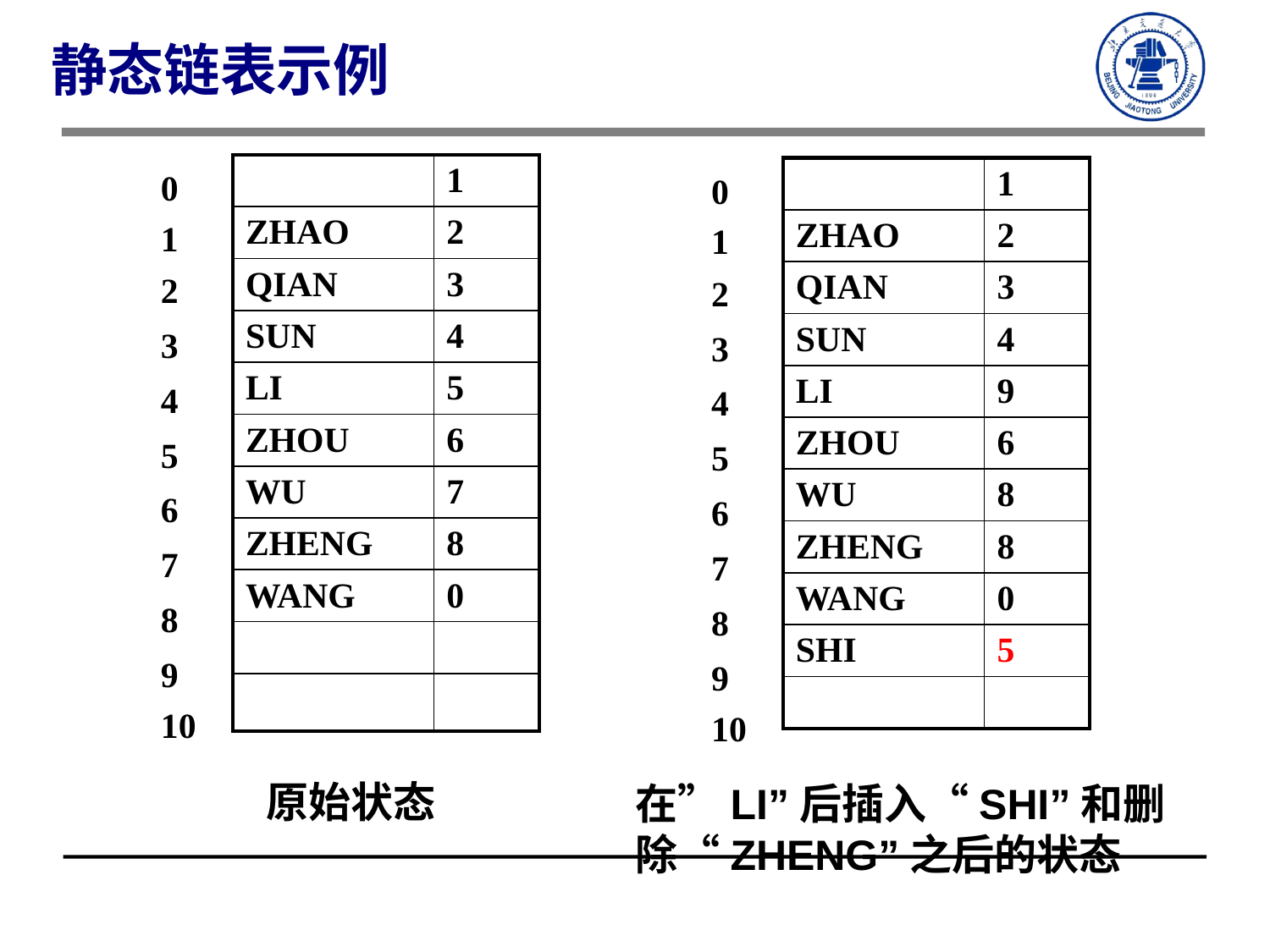

静态链表示例
|  | 1 |
| --- | --- |
| ZHAO | 2 |
| QIAN | 3 |
| SUN | 4 |
| LI | 5 |
| ZHOU | 6 |
| WU | 7 |
| ZHENG | 8 |
| WANG | 0 |
|  |  |
|  |  |
| 0 1 |
| --- |
| 2 |
| 3 |
| 4 |
| 5 |
| 6 |
| 7 |
| 8 |
| 9 10 |
|  | 1 |
| --- | --- |
| ZHAO | 2 |
| QIAN | 3 |
| SUN | 4 |
| LI | 9 |
| ZHOU | 6 |
| WU | 8 |
| ZHENG | 8 |
| WANG | 0 |
| SHI | 5 |
|  |  |
| 0 1 |
| --- |
| 2 |
| 3 |
| 4 |
| 5 |
| 6 |
| 7 |
| 8 |
| 9 10 |
原始状态
在”LI”后插入“SHI”和删除“ZHENG”之后的状态